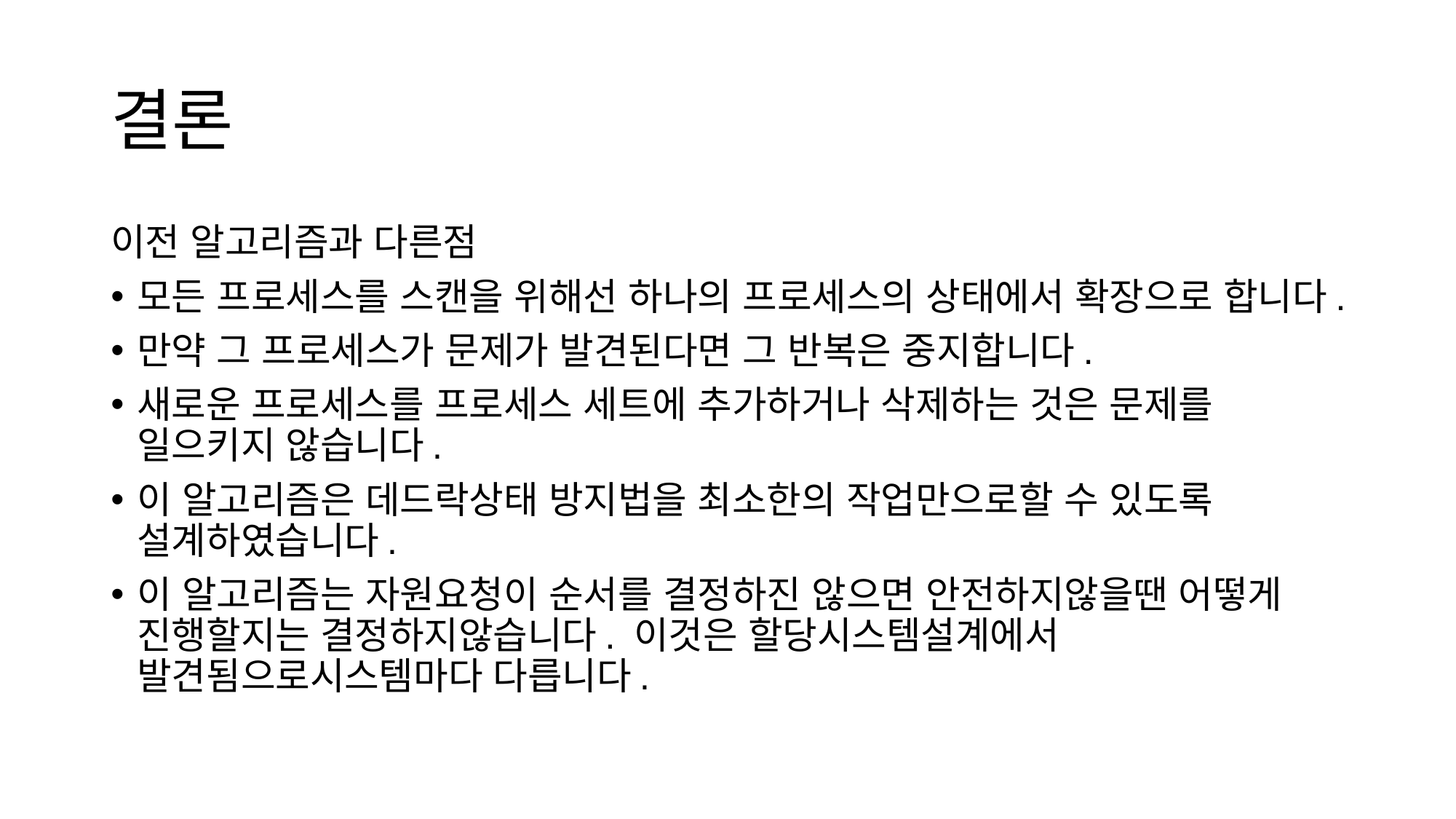

# 결론
이전 알고리즘과 다른점
모든 프로세스를 스캔을 위해선 하나의 프로세스의 상태에서 확장으로 합니다.
만약 그 프로세스가 문제가 발견된다면 그 반복은 중지합니다.
새로운 프로세스를 프로세스 세트에 추가하거나 삭제하는 것은 문제를 일으키지 않습니다.
이 알고리즘은 데드락상태 방지법을 최소한의 작업만으로할 수 있도록 설계하였습니다.
이 알고리즘는 자원요청이 순서를 결정하진 않으면 안전하지않을땐 어떻게 진행할지는 결정하지않습니다. 이것은 할당시스템설계에서 발견됨으로시스템마다 다릅니다.